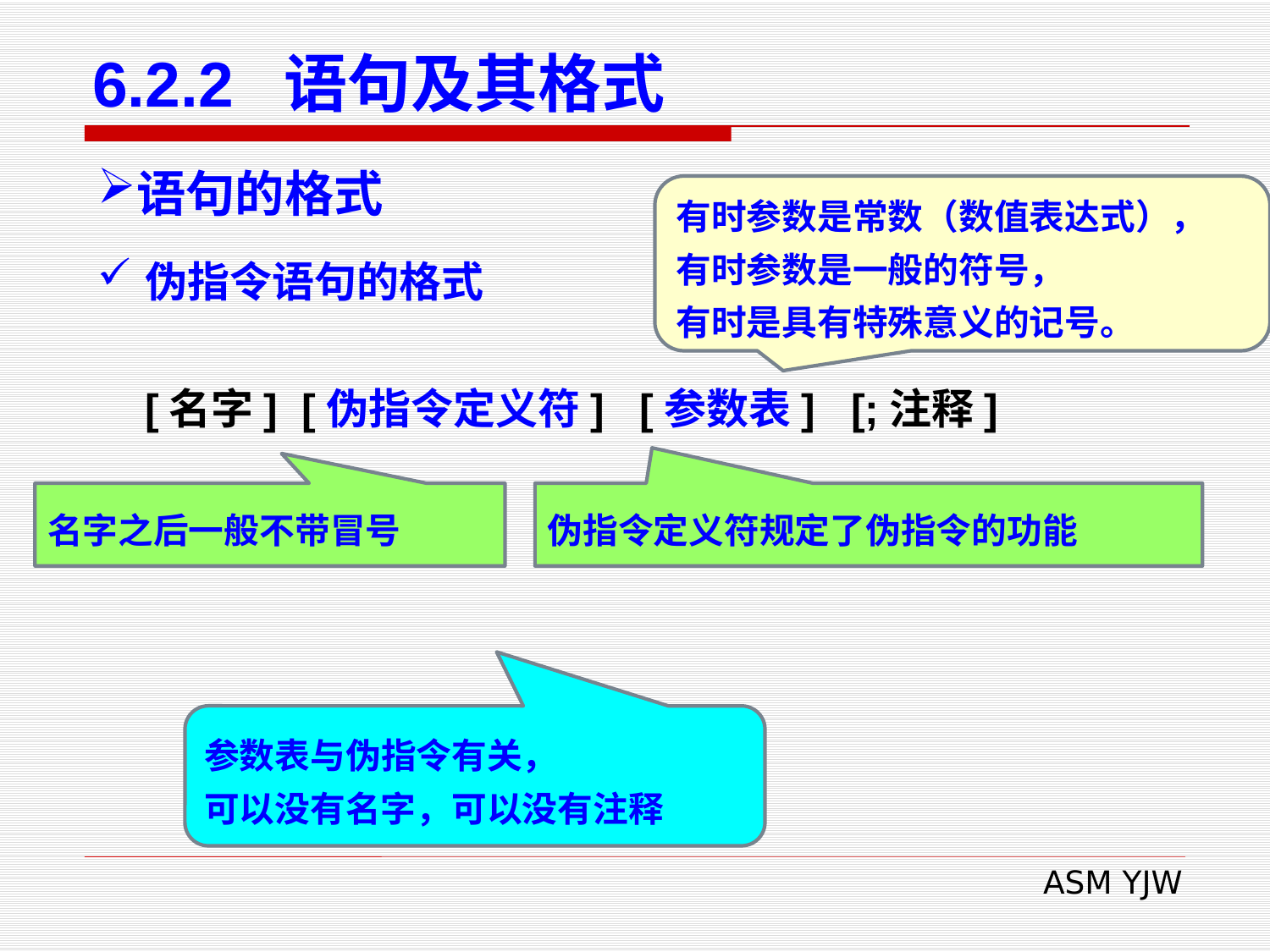

# 6.2.2  语句及其格式
语句的格式
有时参数是常数（数值表达式），
有时参数是一般的符号，
有时是具有特殊意义的记号。
伪指令语句的格式

    [名字]  [伪指令定义符]   [参数表]   [;注释]
名字之后一般不带冒号
伪指令定义符规定了伪指令的功能
参数表与伪指令有关，
可以没有名字，可以没有注释